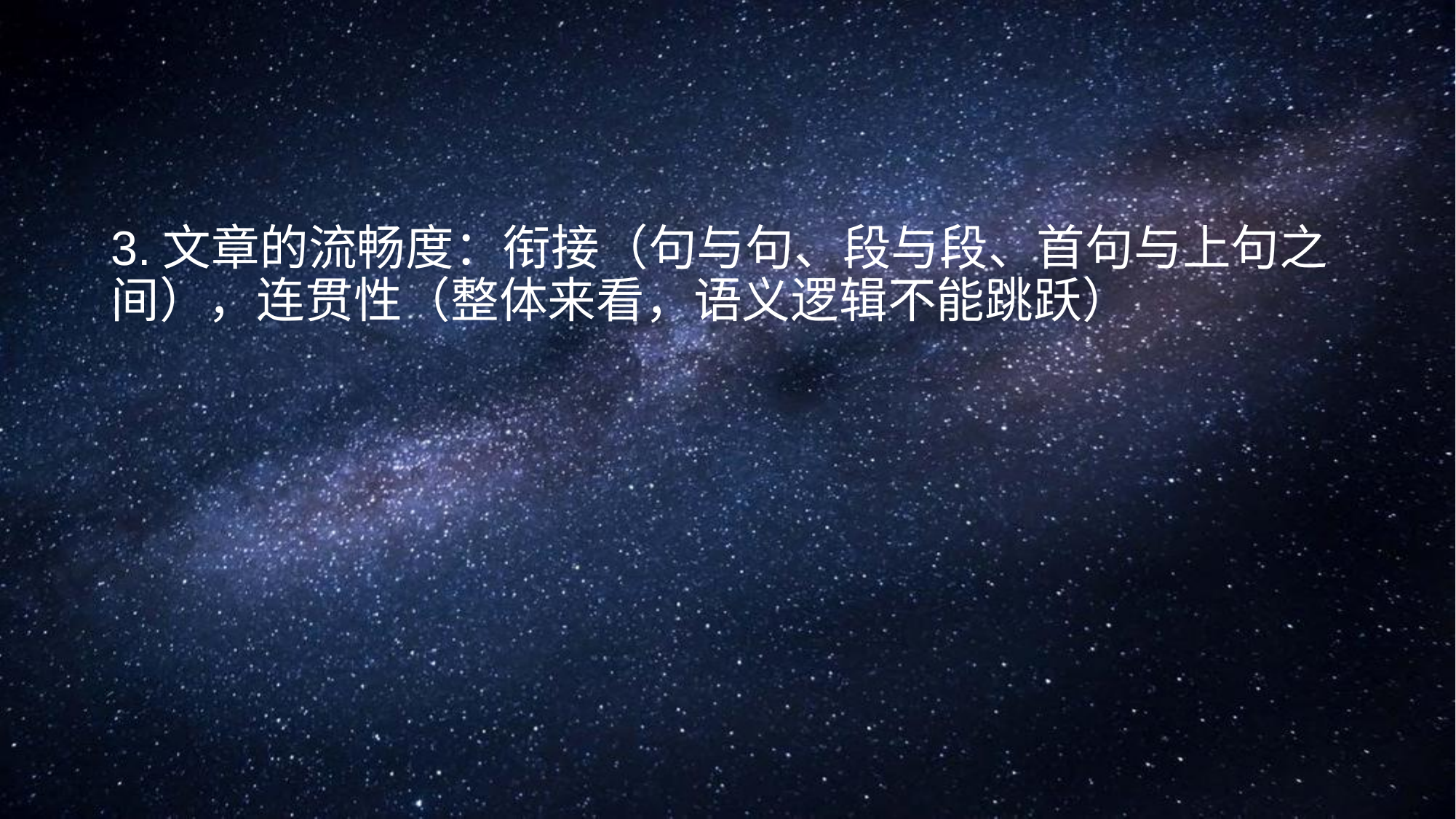

#
3.文章的流畅度：衔接（句与句、段与段、首句与上句之间），连贯性（整体来看，语义逻辑不能跳跃）